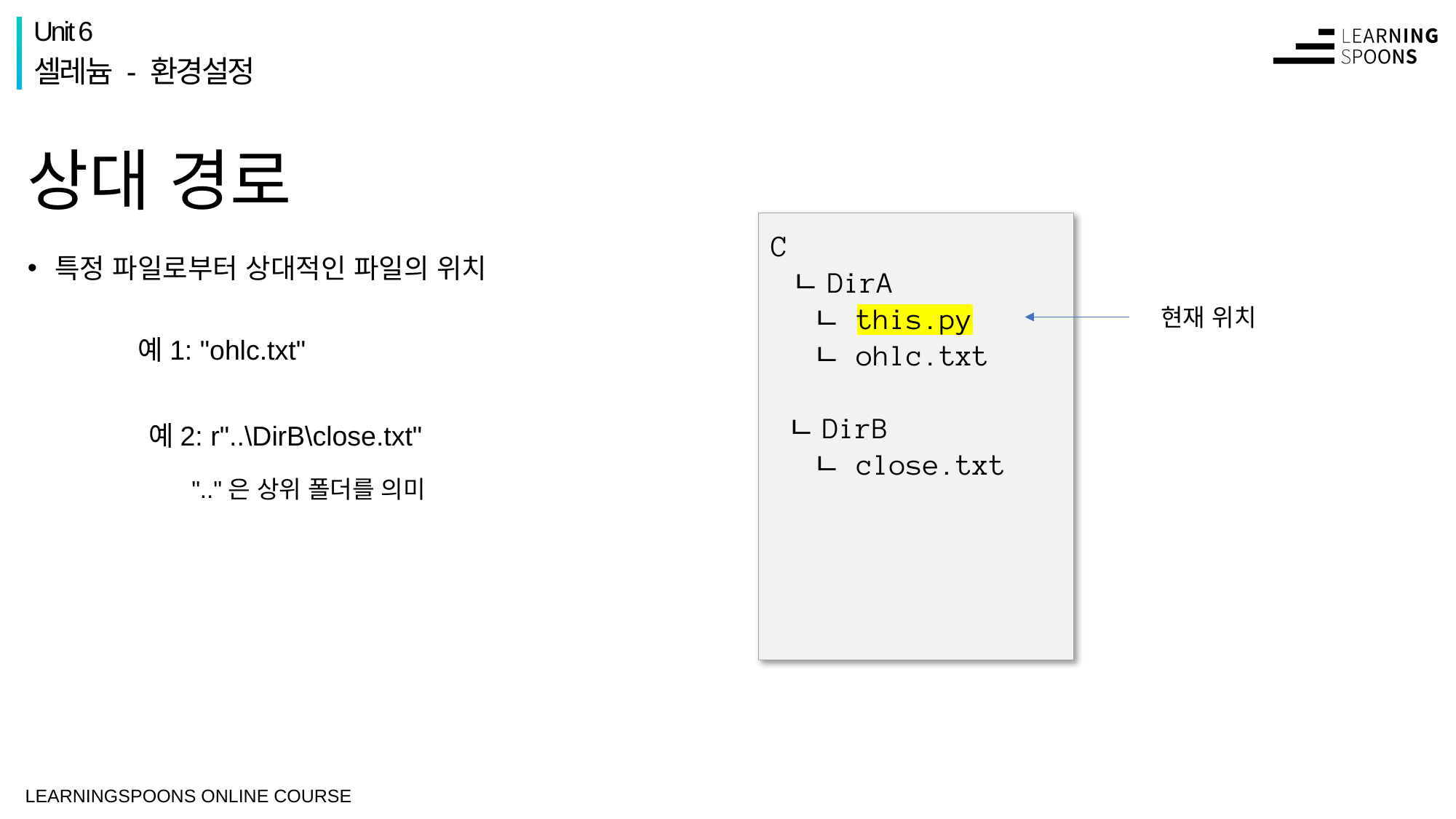

Unit 6
셀레늄 - 환경설정

# 상대 경로
C
  ㄴDirA
    ㄴ this.py
    ㄴ ohlc.txt

 ㄴDirB
    ㄴ close.txt
특정 파일로부터 상대적인 파일의 위치
현재 위치
예1: "ohlc.txt"
예2: r"..\DirB\close.txt"
".."은 상위 폴더를 의미